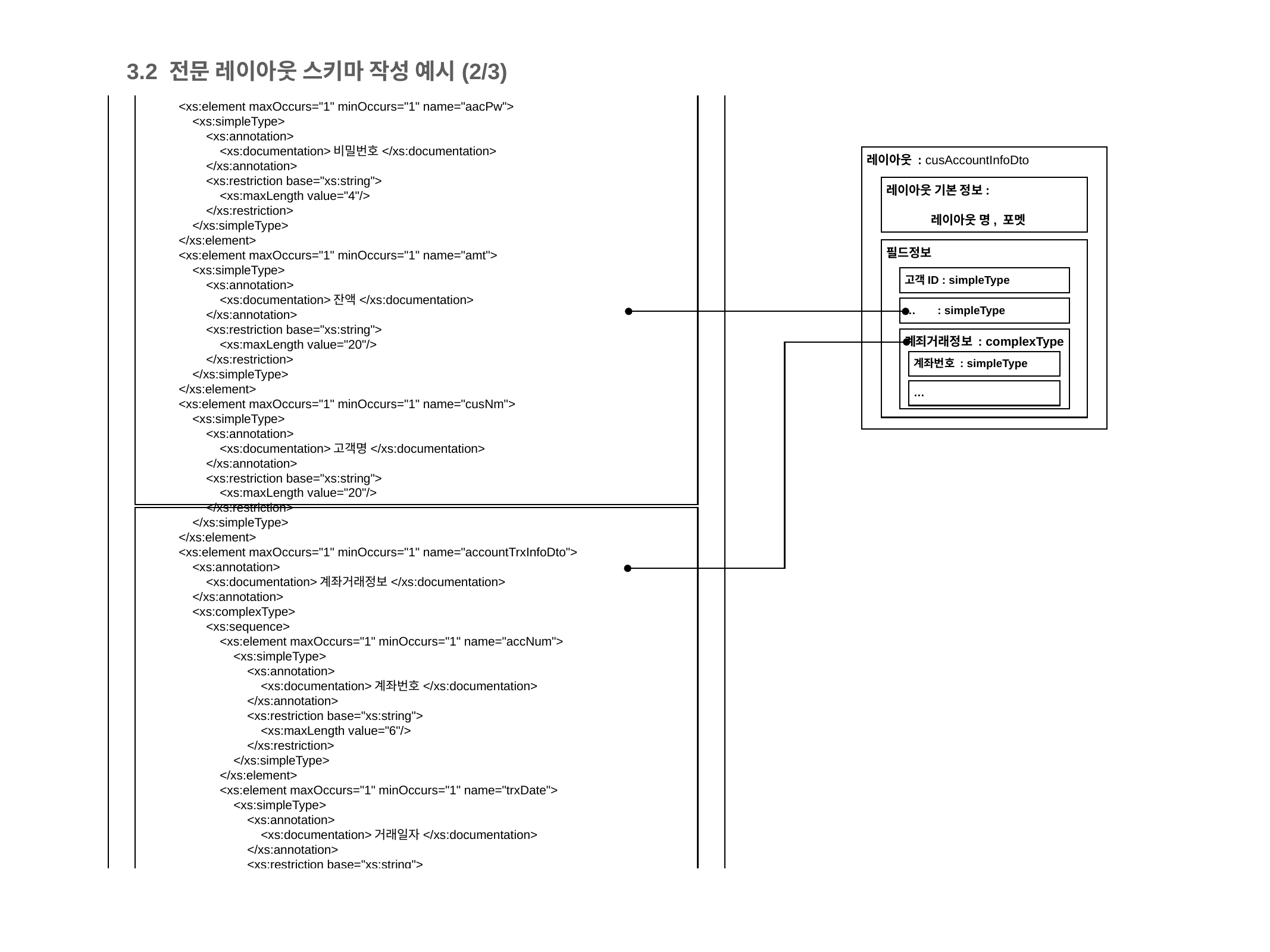

3.2 전문 레이아웃 스키마 작성 예시(2/3)

                <xs:element maxOccurs="1" minOccurs="1" name="aacPw">
                    <xs:simpleType>
                        <xs:annotation>
                            <xs:documentation>비밀번호</xs:documentation>
                        </xs:annotation>
                        <xs:restriction base="xs:string">
                            <xs:maxLength value="4"/>
                        </xs:restriction>
                    </xs:simpleType>
                </xs:element>
                <xs:element maxOccurs="1" minOccurs="1" name="amt">
                    <xs:simpleType>
                        <xs:annotation>
                            <xs:documentation>잔액</xs:documentation>
                        </xs:annotation>
                        <xs:restriction base="xs:string">
                            <xs:maxLength value="20"/>
                        </xs:restriction>
                    </xs:simpleType>
                </xs:element>
                <xs:element maxOccurs="1" minOccurs="1" name="cusNm">
                    <xs:simpleType>
                        <xs:annotation>
                            <xs:documentation>고객명</xs:documentation>
                        </xs:annotation>
                        <xs:restriction base="xs:string">
                            <xs:maxLength value="20"/>
                        </xs:restriction>
                    </xs:simpleType>
                </xs:element>
                <xs:element maxOccurs="1" minOccurs="1" name="accountTrxInfoDto">
                    <xs:annotation>
                        <xs:documentation>계좌거래정보</xs:documentation>
                    </xs:annotation>
                    <xs:complexType>
                        <xs:sequence>
                            <xs:element maxOccurs="1" minOccurs="1" name="accNum">
                                <xs:simpleType>
                                    <xs:annotation>
                                        <xs:documentation>계좌번호</xs:documentation>
                                    </xs:annotation>
                                    <xs:restriction base="xs:string">
                                        <xs:maxLength value="6"/>
                                    </xs:restriction>
                                </xs:simpleType>
                            </xs:element>
                            <xs:element maxOccurs="1" minOccurs="1" name="trxDate">
                                <xs:simpleType>
                                    <xs:annotation>
                                        <xs:documentation>거래일자</xs:documentation>
                                    </xs:annotation>
                                    <xs:restriction base="xs:string">
                                        <xs:maxLength value="8"/>
                                    </xs:restriction>
                                </xs:simpleType>
                            </xs:element>

레이아웃 : cusAccountInfoDto
레이아웃 기본 정보:

레이아웃 명, 포멧
필드정보
고객ID : simpleType
…       : simpleType

계죄거래정보 : complexType

계좌번호 : simpleType
…